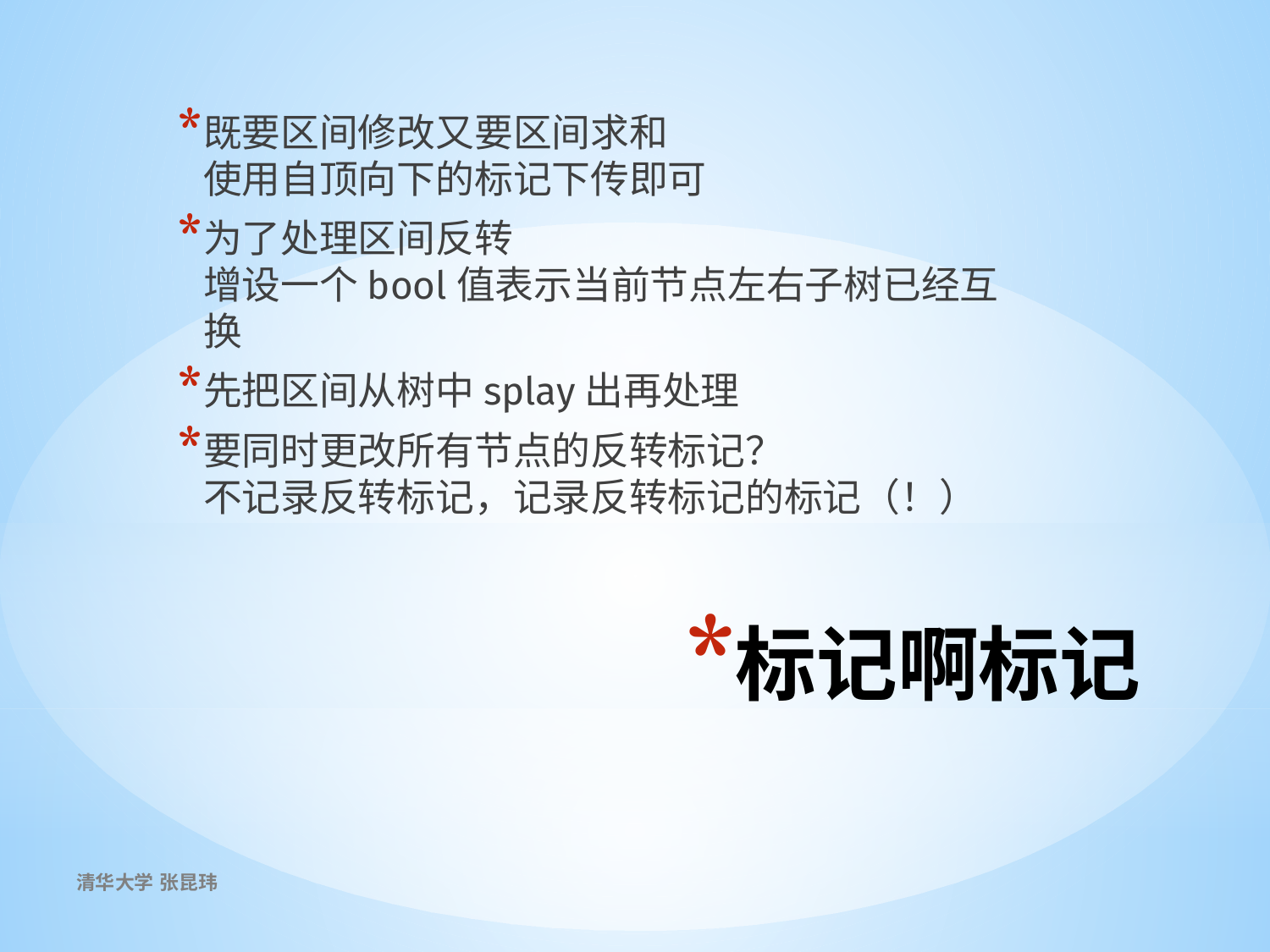

既要区间修改又要区间求和
使用自顶向下的标记下传即可
为了处理区间反转
增设一个bool值表示当前节点左右子树已经互换
先把区间从树中splay出再处理
要同时更改所有节点的反转标记？
不记录反转标记，记录反转标记的标记（！）
# 标记啊标记
清华大学 张昆玮
95